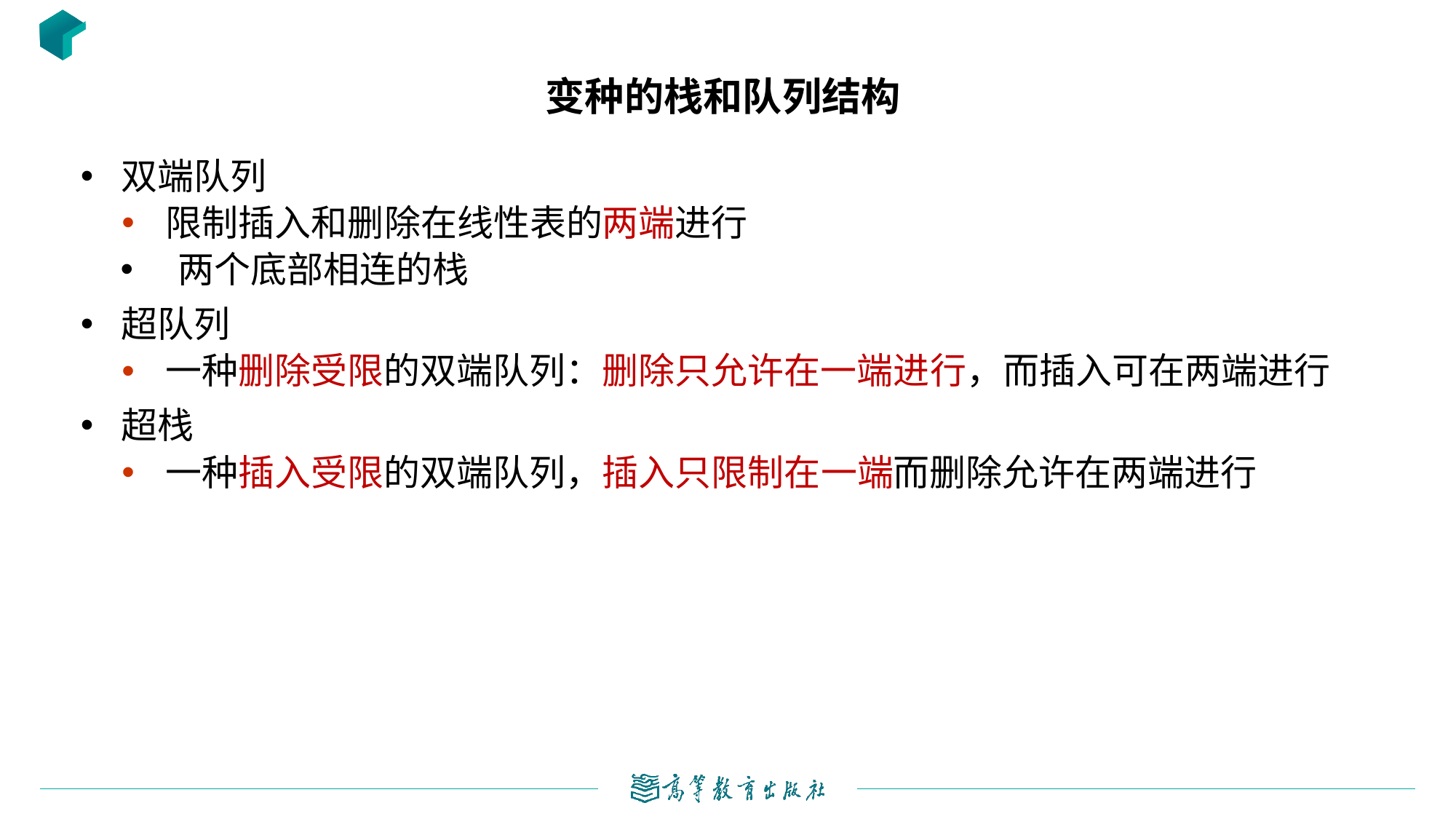

# 变种的栈和队列结构
双端队列
限制插入和删除在线性表的两端进行
 两个底部相连的栈
超队列
一种删除受限的双端队列：删除只允许在一端进行，而插入可在两端进行
超栈
一种插入受限的双端队列，插入只限制在一端而删除允许在两端进行